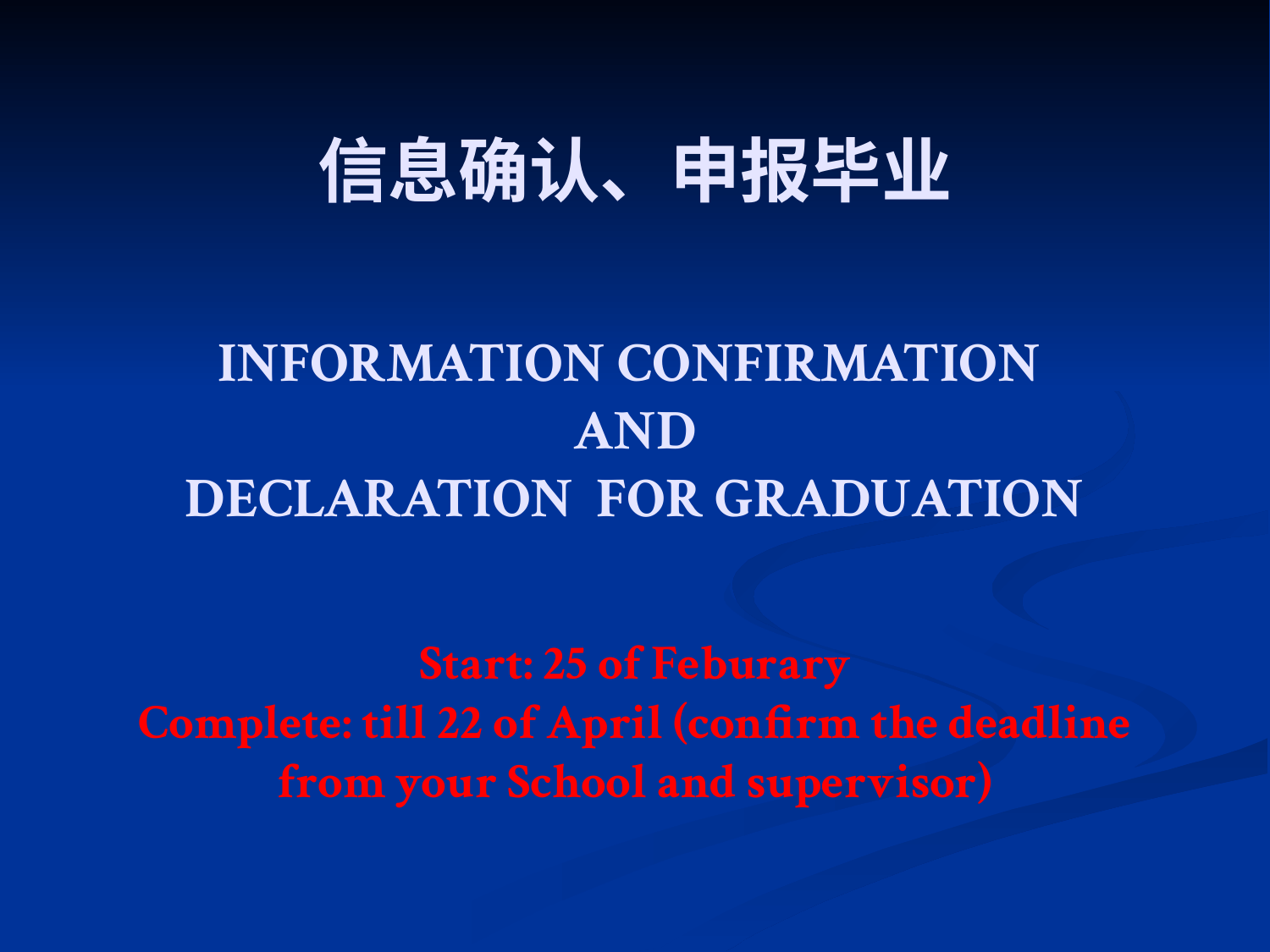

# 信息确认、申报毕业 INFORMATION CONFIRMATION AND DECLARATION  FOR GRADUATION Start: 25 of Feburary Complete: till 22 of April (confirm the deadline from your School and supervisor)